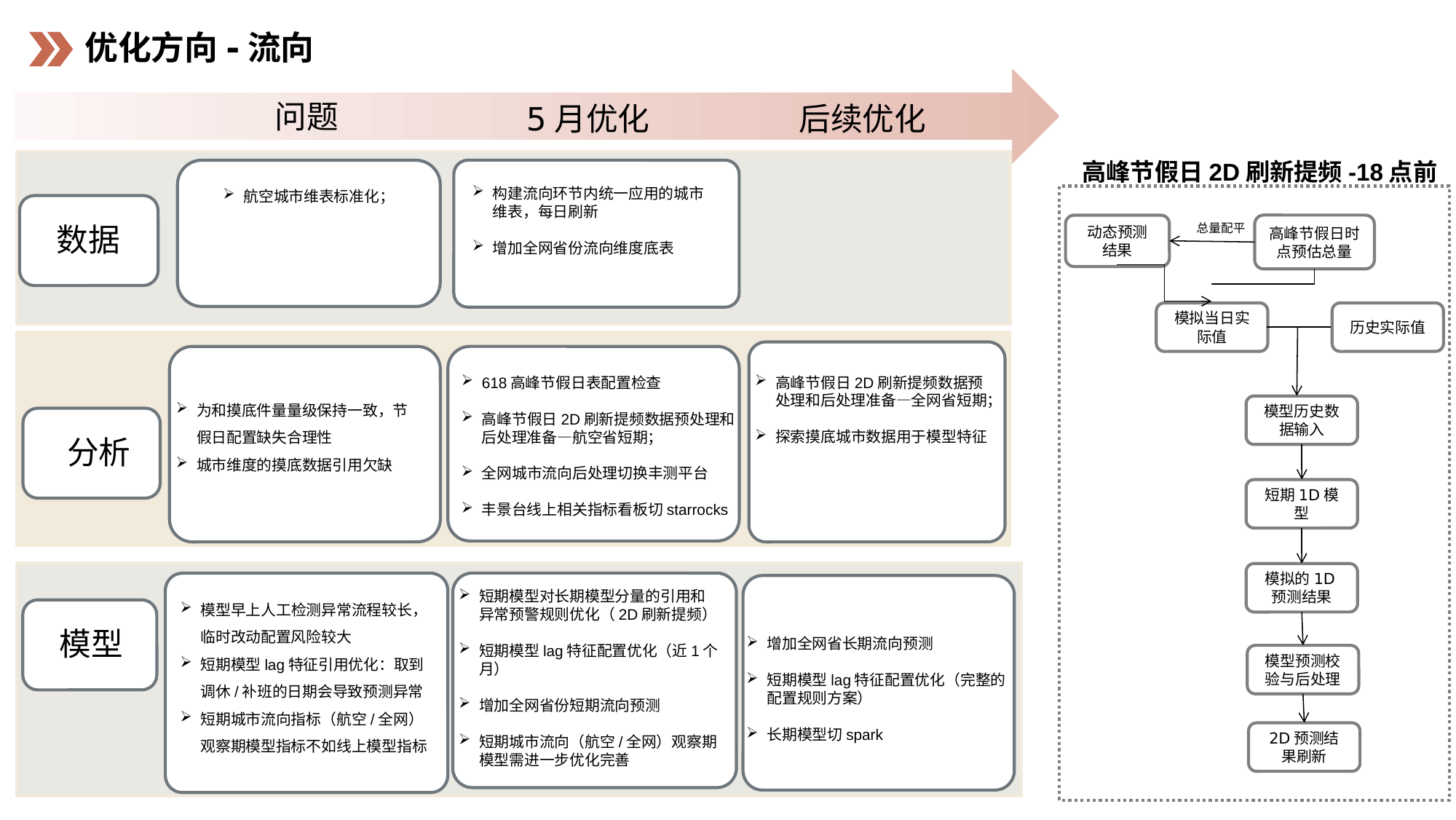

优化方向-流向

问题
5月优化
后续优化

高峰节假日2D刷新提频-18点前

构建流向环节内统一应用的城市维表，每日刷新

增加全网省份流向维度底表

航空城市维表标准化；

数据
高峰节假日时点预估总量
动态预测
结果
总量配平
模拟当日实际值
历史实际值
模型历史数据输入
短期1D模型
模拟的1D预测结果
模型预测校验与后处理
2D预测结果刷新

618高峰节假日表配置检查

高峰节假日2D刷新提频数据预处理和后处理准备—航空省短期；

全网城市流向后处理切换丰测平台

丰景台线上相关指标看板切starrocks

高峰节假日2D刷新提频数据预处理和后处理准备—全网省短期；

探索摸底城市数据用于模型特征

为和摸底件量量级保持一致，节假日配置缺失合理性
城市维度的摸底数据引用欠缺

 分析

短期模型对长期模型分量的引用和异常预警规则优化（2D刷新提频）

短期模型lag特征配置优化（近1个月）

增加全网省份短期流向预测

短期城市流向（航空/全网）观察期模型需进一步优化完善

模型早上人工检测异常流程较长，临时改动配置风险较大
短期模型lag特征引用优化：取到调休/补班的日期会导致预测异常
短期城市流向指标（航空/全网）观察期模型指标不如线上模型指标

增加全网省长期流向预测

短期模型lag特征配置优化（完整的配置规则方案）

长期模型切spark

模型